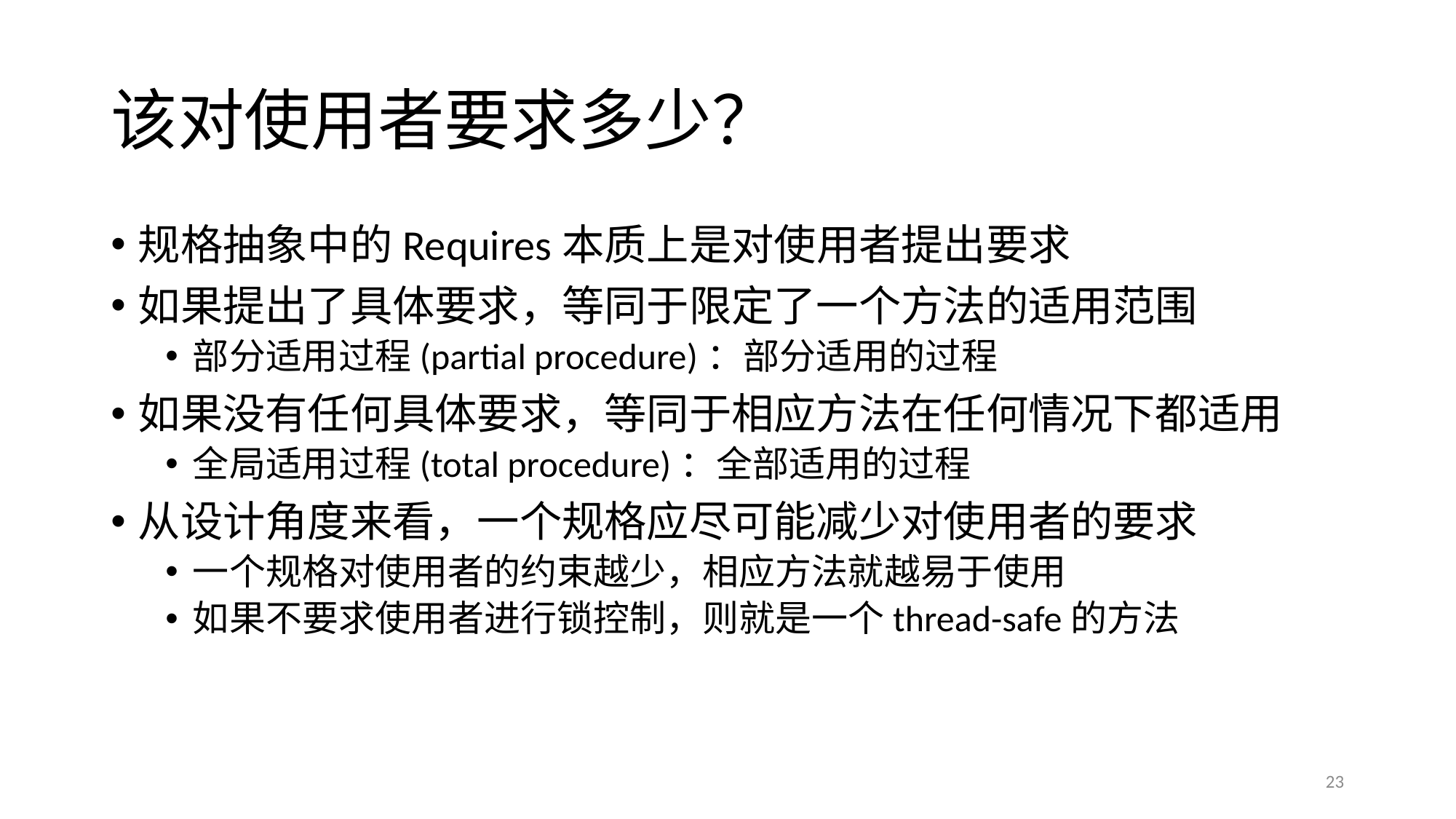

# 该对使用者要求多少？
规格抽象中的Requires本质上是对使用者提出要求
如果提出了具体要求，等同于限定了一个方法的适用范围
部分适用过程(partial procedure)：部分适用的过程
如果没有任何具体要求，等同于相应方法在任何情况下都适用
全局适用过程(total procedure)：全部适用的过程
从设计角度来看，一个规格应尽可能减少对使用者的要求
一个规格对使用者的约束越少，相应方法就越易于使用
如果不要求使用者进行锁控制，则就是一个thread-safe的方法
23